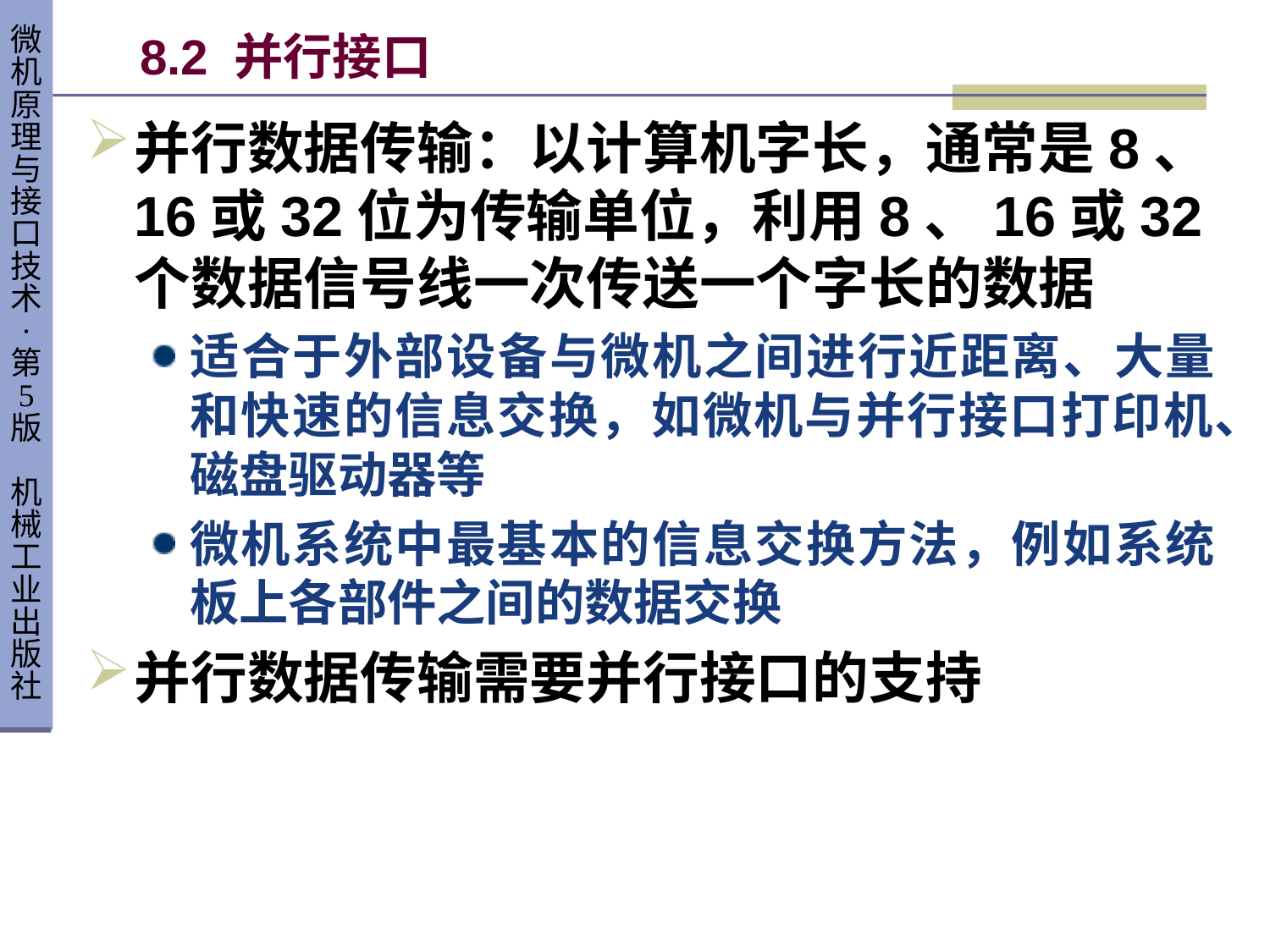

# 8.2 并行接口
并行数据传输：以计算机字长，通常是8、16或32位为传输单位，利用8、16或32个数据信号线一次传送一个字长的数据
适合于外部设备与微机之间进行近距离、大量和快速的信息交换，如微机与并行接口打印机、磁盘驱动器等
微机系统中最基本的信息交换方法，例如系统板上各部件之间的数据交换
并行数据传输需要并行接口的支持